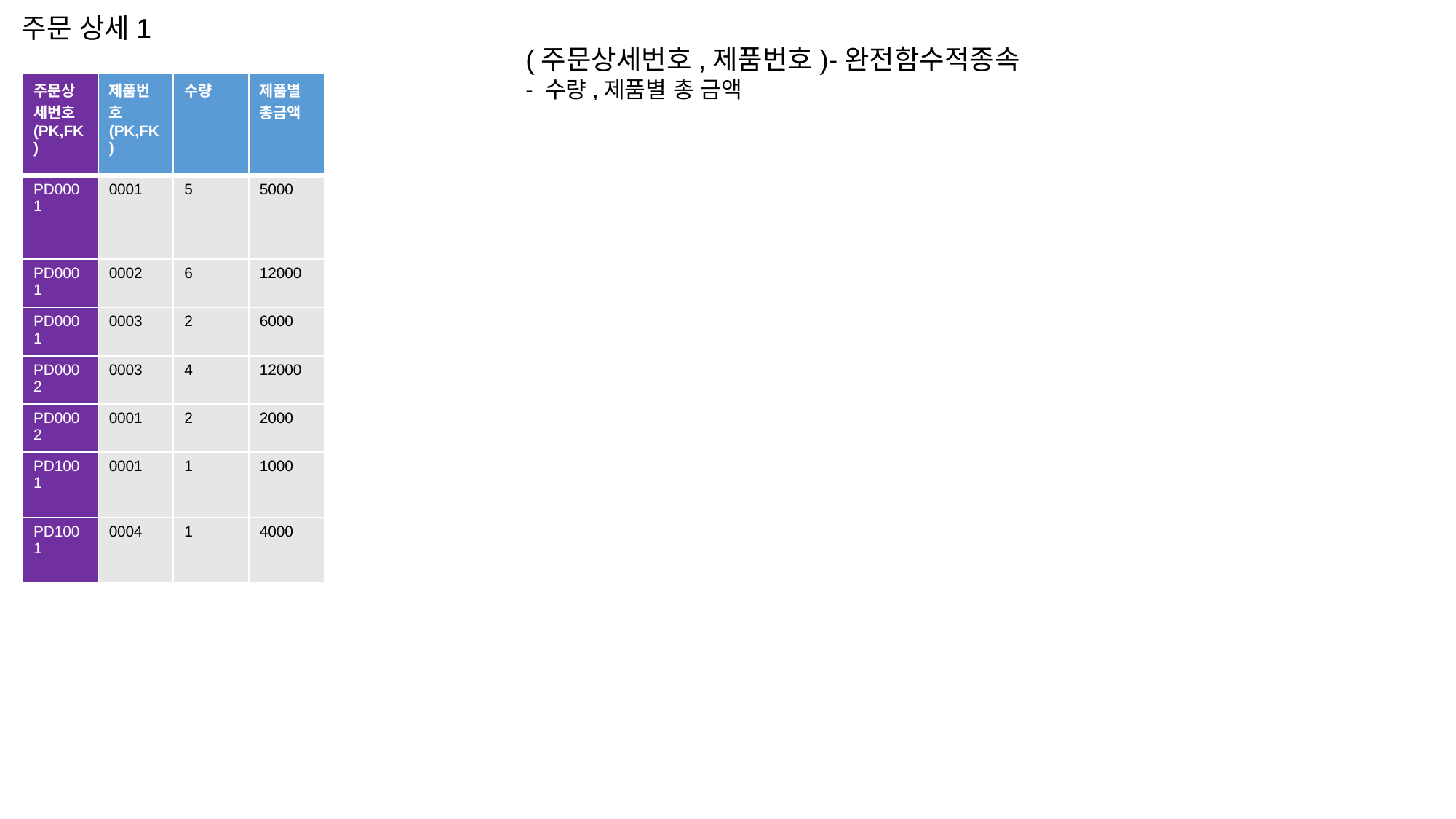

주문 상세1
(주문상세번호,제품번호)-완전함수적종속
- 수량,제품별 총 금액
| 주문상세번호 (PK,FK) | 제품번호(PK,FK) | 수량 | 제품별 총금액 |
| --- | --- | --- | --- |
| PD0001 | 0001 | 5 | 5000 |
| PD0001 | 0002 | 6 | 12000 |
| PD0001 | 0003 | 2 | 6000 |
| PD0002 | 0003 | 4 | 12000 |
| PD0002 | 0001 | 2 | 2000 |
| PD1001 | 0001 | 1 | 1000 |
| PD1001 | 0004 | 1 | 4000 |